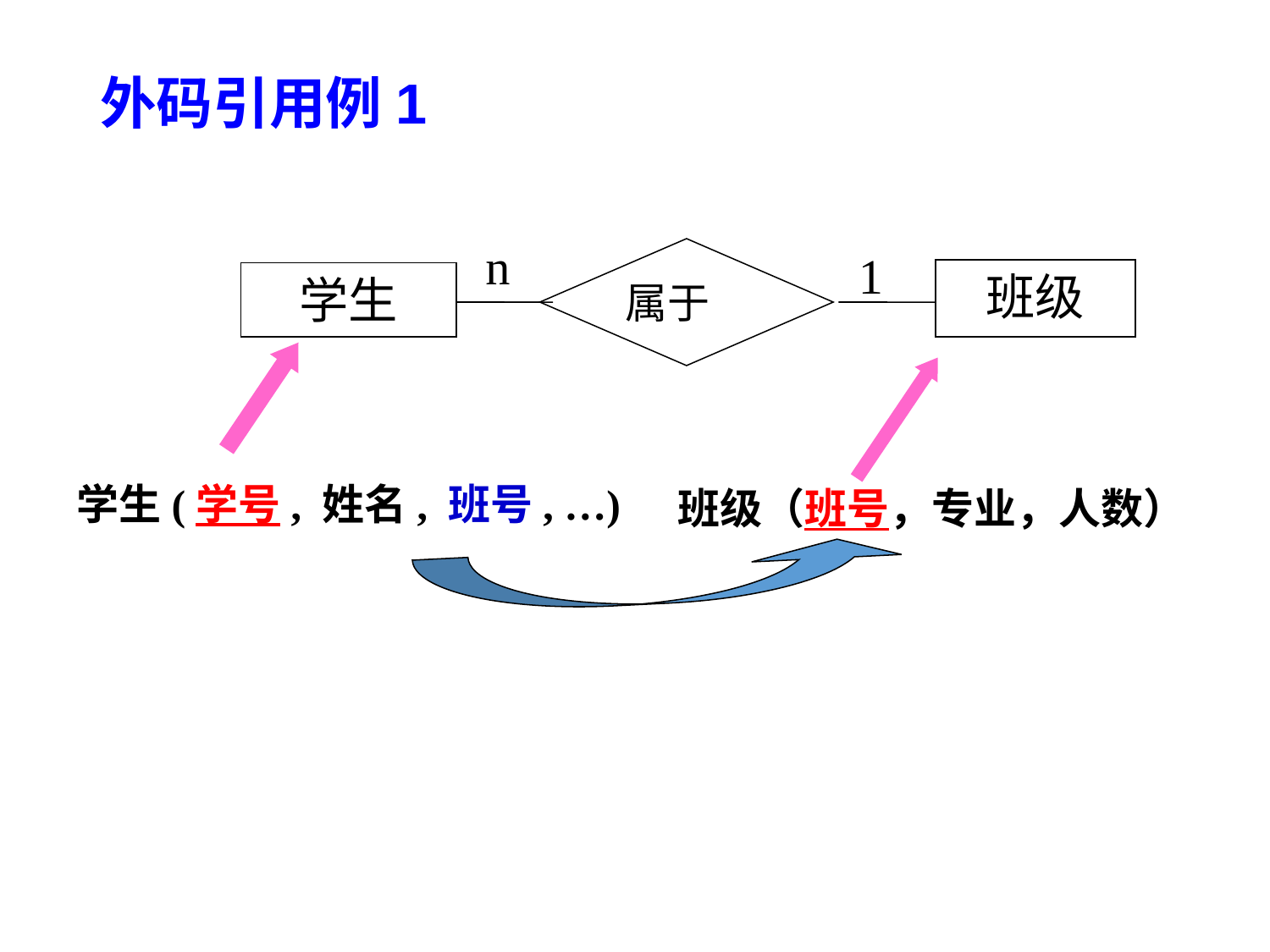

# 外码引用例1
n
属于
1
班级
学生

学生(学号, 姓名, 班号, …)
班级（班号，专业，人数）